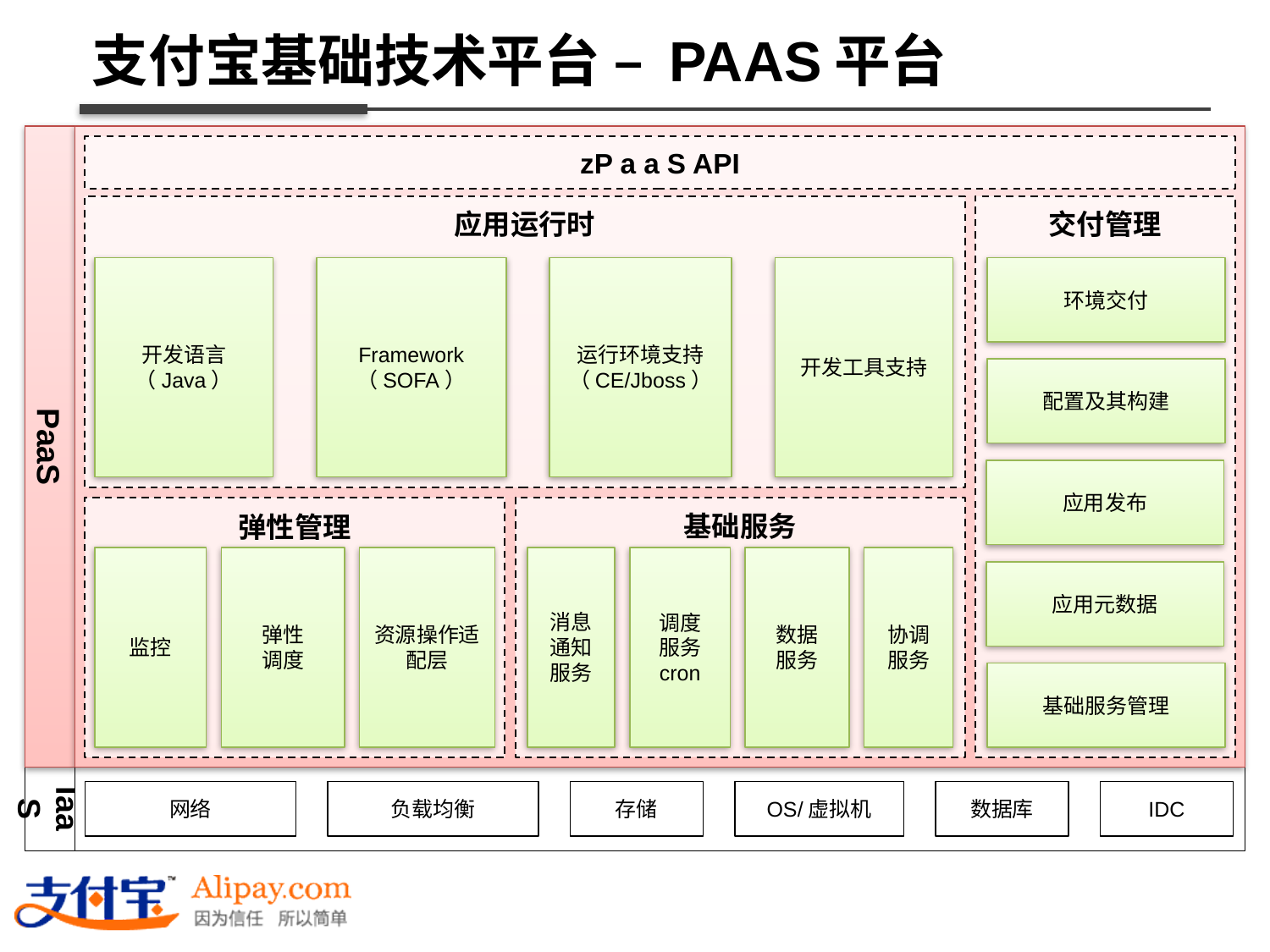

支付宝基础技术平台 – PAAS平台
PaaS

zP a a S API
应用运行时

交付管理

开发语言
（Java）
Framework
（SOFA）
运行环境支持
（CE/Jboss）
开发工具支持
环境交付
配置及其构建
应用发布
弹性管理

基础服务

弹性
调度
资源操作适配层
消息
通知
服务
数据
服务
协调
服务
监控
调度
服务
cron
应用元数据
基础服务管理
IaaS

网络
负载均衡
存储
OS/虚拟机
数据库
IDC